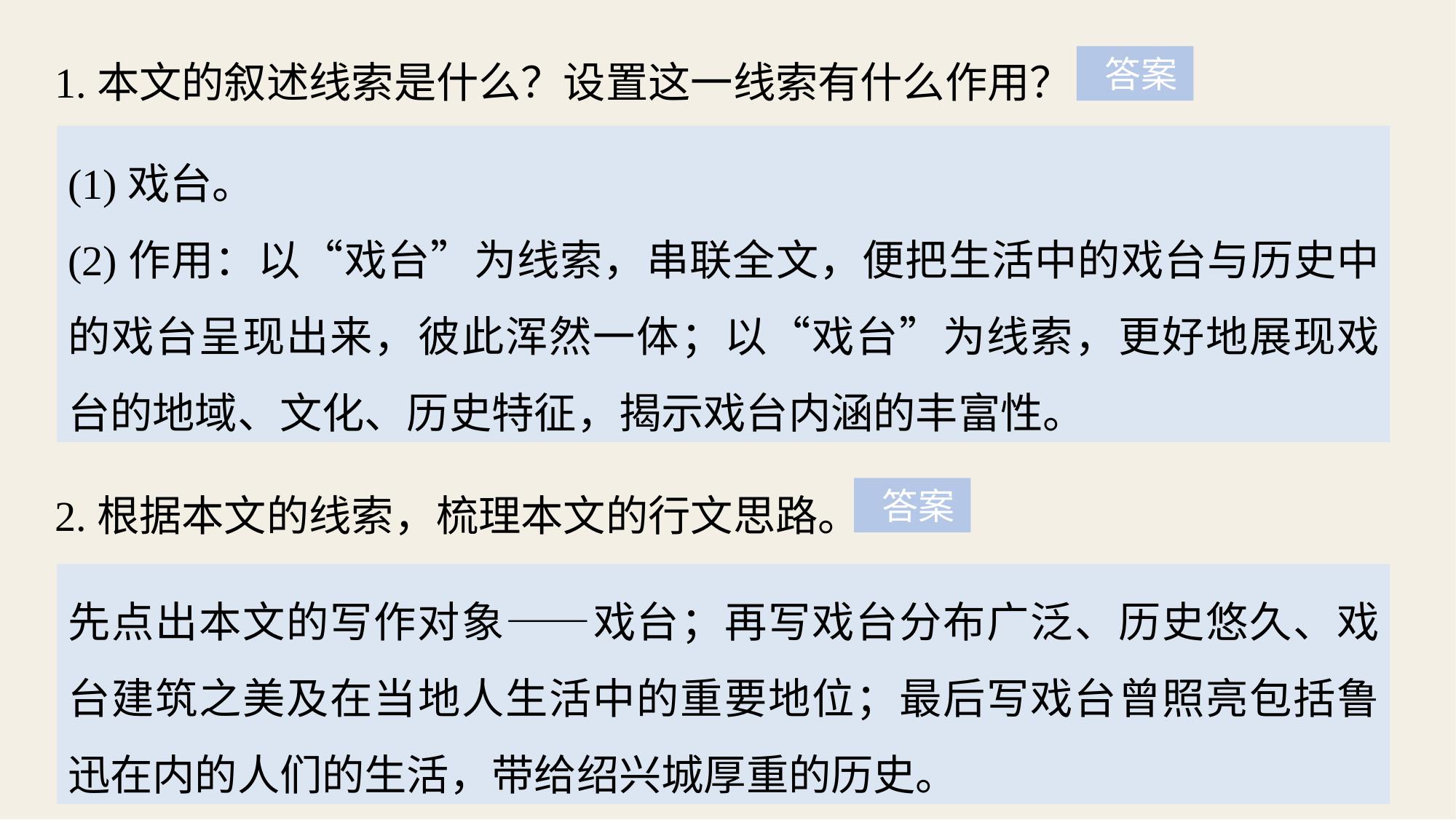

1.本文的叙述线索是什么？设置这一线索有什么作用？
 答案
(1)戏台。
(2)作用：以“戏台”为线索，串联全文，便把生活中的戏台与历史中的戏台呈现出来，彼此浑然一体；以“戏台”为线索，更好地展现戏台的地域、文化、历史特征，揭示戏台内涵的丰富性。
2.根据本文的线索，梳理本文的行文思路。
 答案
先点出本文的写作对象——戏台；再写戏台分布广泛、历史悠久、戏台建筑之美及在当地人生活中的重要地位；最后写戏台曾照亮包括鲁迅在内的人们的生活，带给绍兴城厚重的历史。